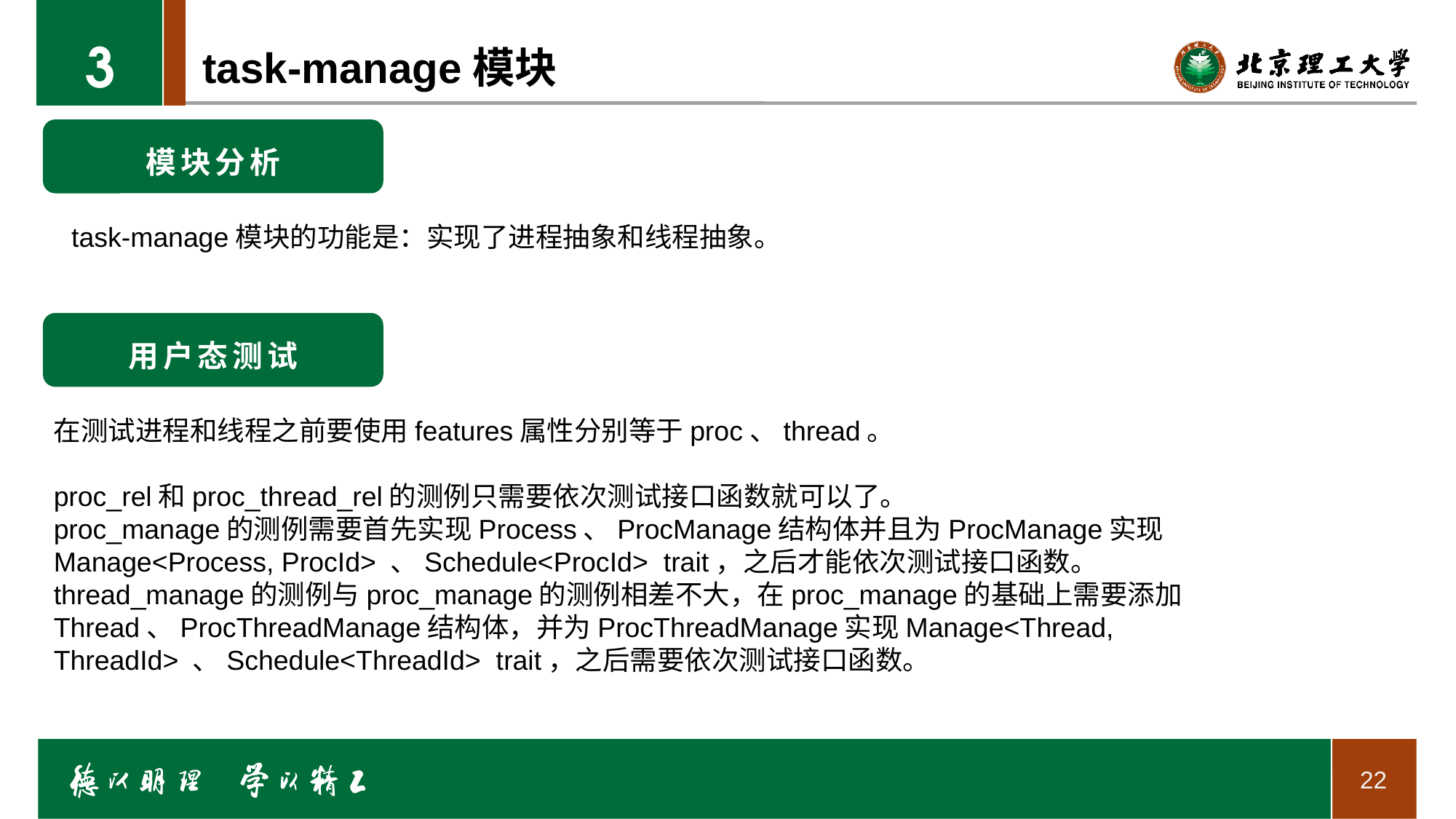

3
# task-manage模块
模块分析
task-manage模块的功能是：实现了进程抽象和线程抽象。

用户态测试
在测试进程和线程之前要使用features属性分别等于proc、thread。

proc_rel和proc_thread_rel的测例只需要依次测试接口函数就可以了。
proc_manage的测例需要首先实现Process、ProcManage结构体并且为ProcManage实现Manage<Process, ProcId> 、Schedule<ProcId>  trait，之后才能依次测试接口函数。
thread_manage的测例与proc_manage的测例相差不大，在proc_manage的基础上需要添加Thread、ProcThreadManage结构体，并为ProcThreadManage实现Manage<Thread, ThreadId> 、Schedule<ThreadId>  trait，之后需要依次测试接口函数。